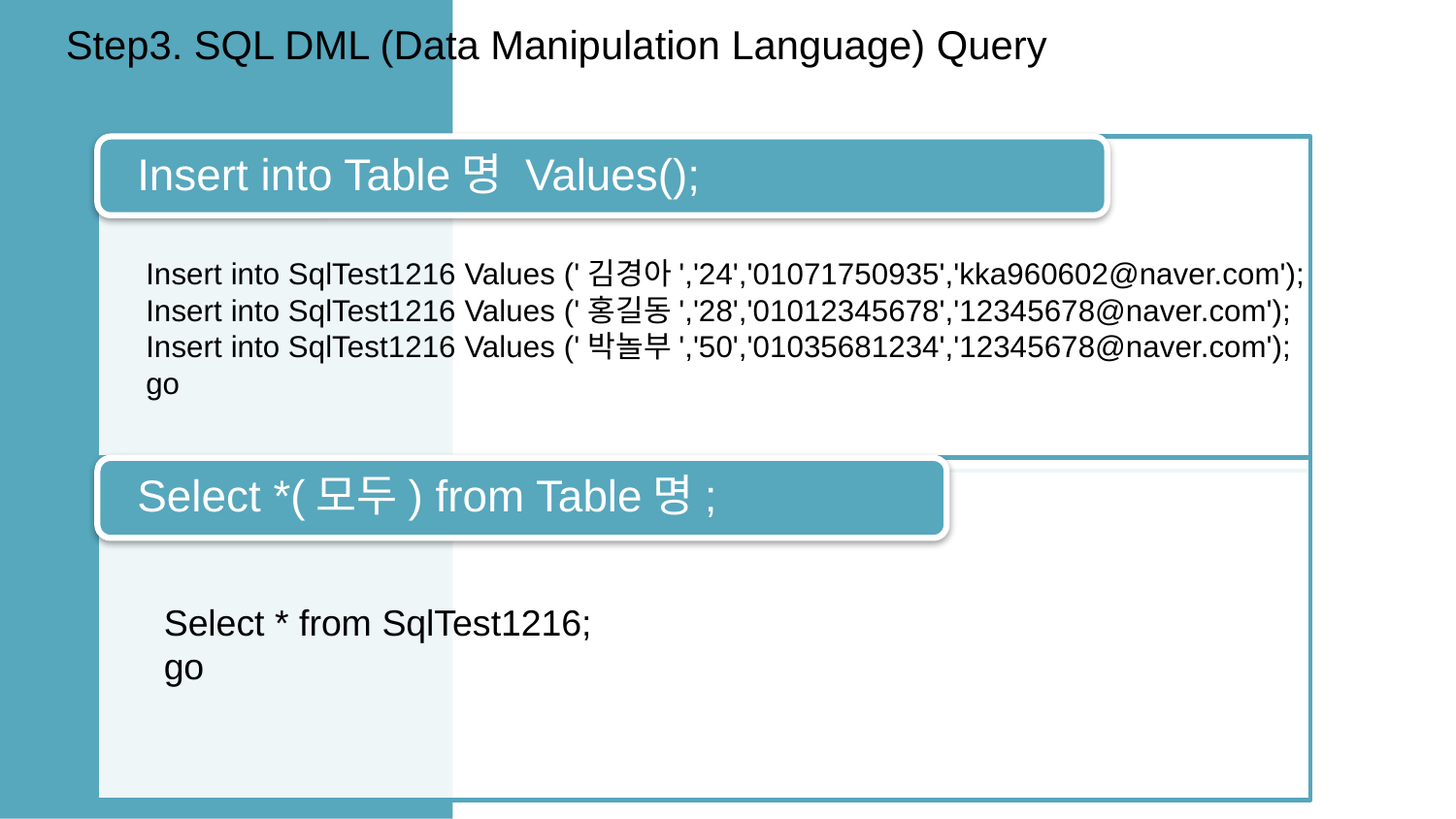

Step3. SQL DML (Data Manipulation Language) Query
Insert into Table명 Values();
Select *(모두) from Table명;
Insert into SqlTest1216 Values ('김경아','24','01071750935','kka960602@naver.com');
Insert into SqlTest1216 Values ('홍길동','28','01012345678','12345678@naver.com');
Insert into SqlTest1216 Values ('박놀부','50','01035681234','12345678@naver.com');
go
Select * from SqlTest1216;
go